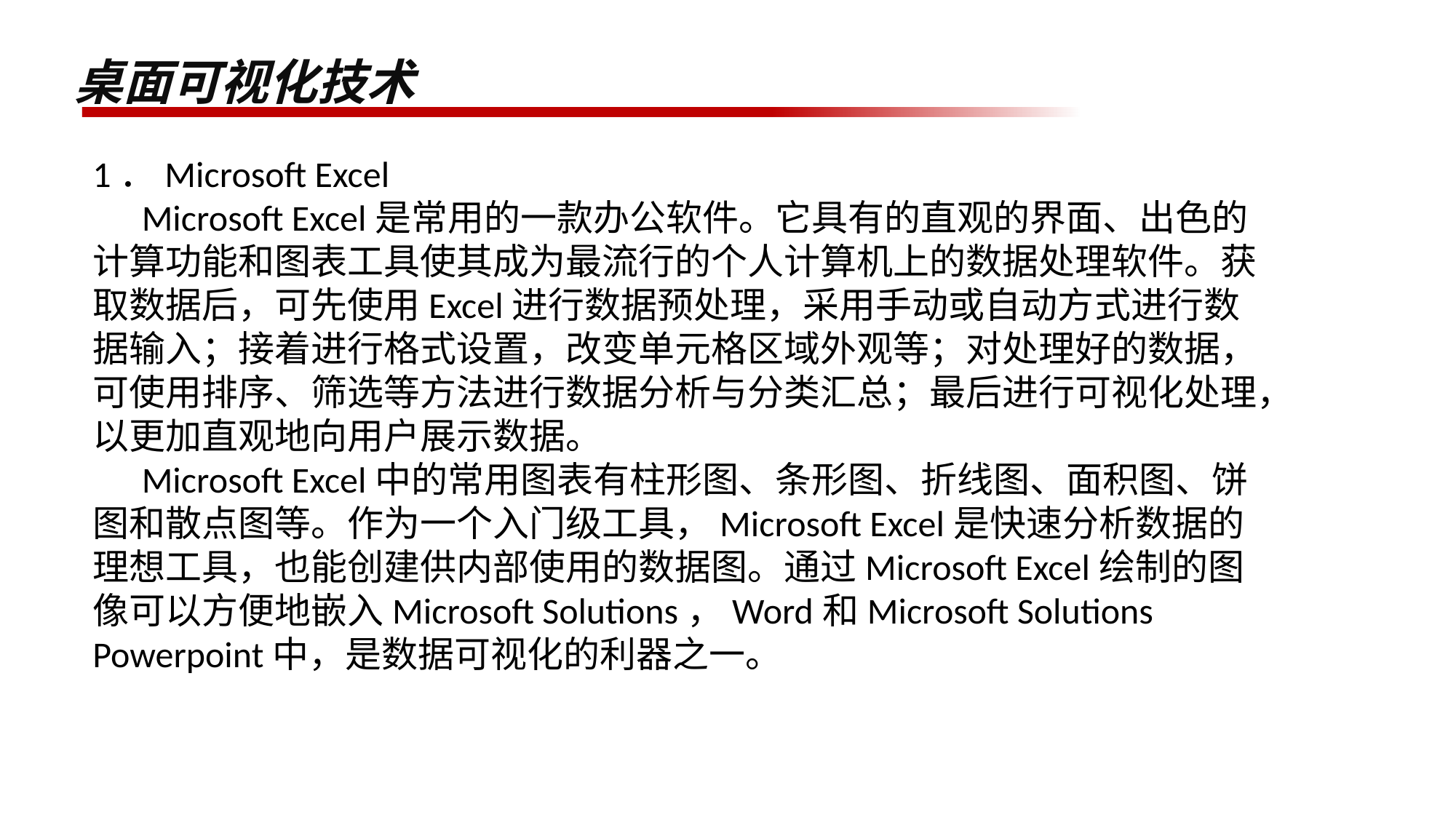

# 桌面可视化技术

1．Microsoft Excel
      Microsoft Excel是常用的一款办公软件。它具有的直观的界面、出色的计算功能和图表工具使其成为最流行的个人计算机上的数据处理软件。获取数据后，可先使用Excel进行数据预处理，采用手动或自动方式进行数据输入；接着进行格式设置，改变单元格区域外观等；对处理好的数据，可使用排序、筛选等方法进行数据分析与分类汇总；最后进行可视化处理，以更加直观地向用户展示数据。
      Microsoft Excel中的常用图表有柱形图、条形图、折线图、面积图、饼图和散点图等。作为一个入门级工具，Microsoft Excel是快速分析数据的理想工具，也能创建供内部使用的数据图。通过Microsoft Excel绘制的图像可以方便地嵌入Microsoft Solutions，Word和Microsoft Solutions Powerpoint中，是数据可视化的利器之一。